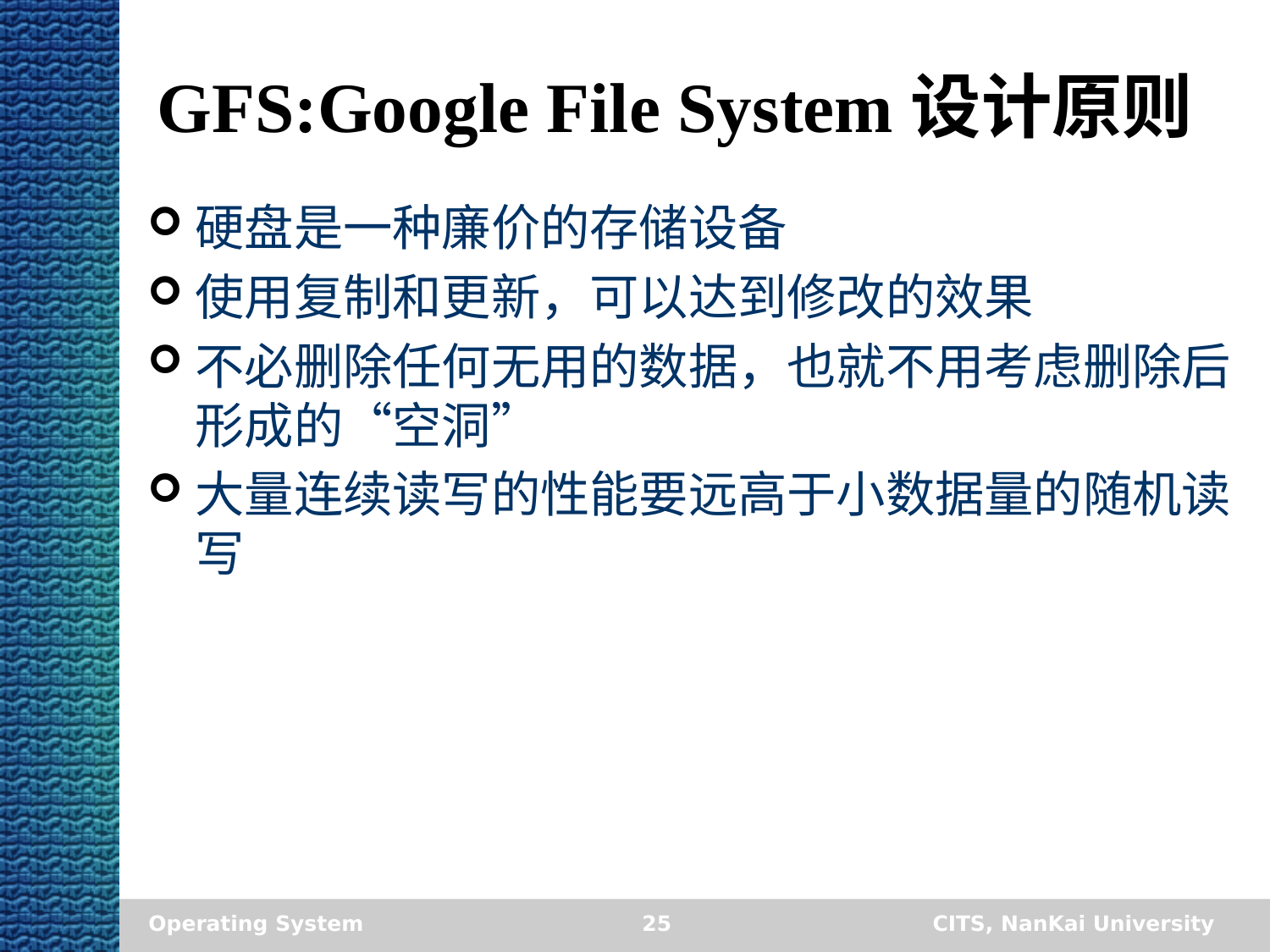

# GFS:Google File System设计原则
硬盘是一种廉价的存储设备
使用复制和更新，可以达到修改的效果
不必删除任何无用的数据，也就不用考虑删除后形成的“空洞”
大量连续读写的性能要远高于小数据量的随机读写
Operating System
25
CITS, NanKai University